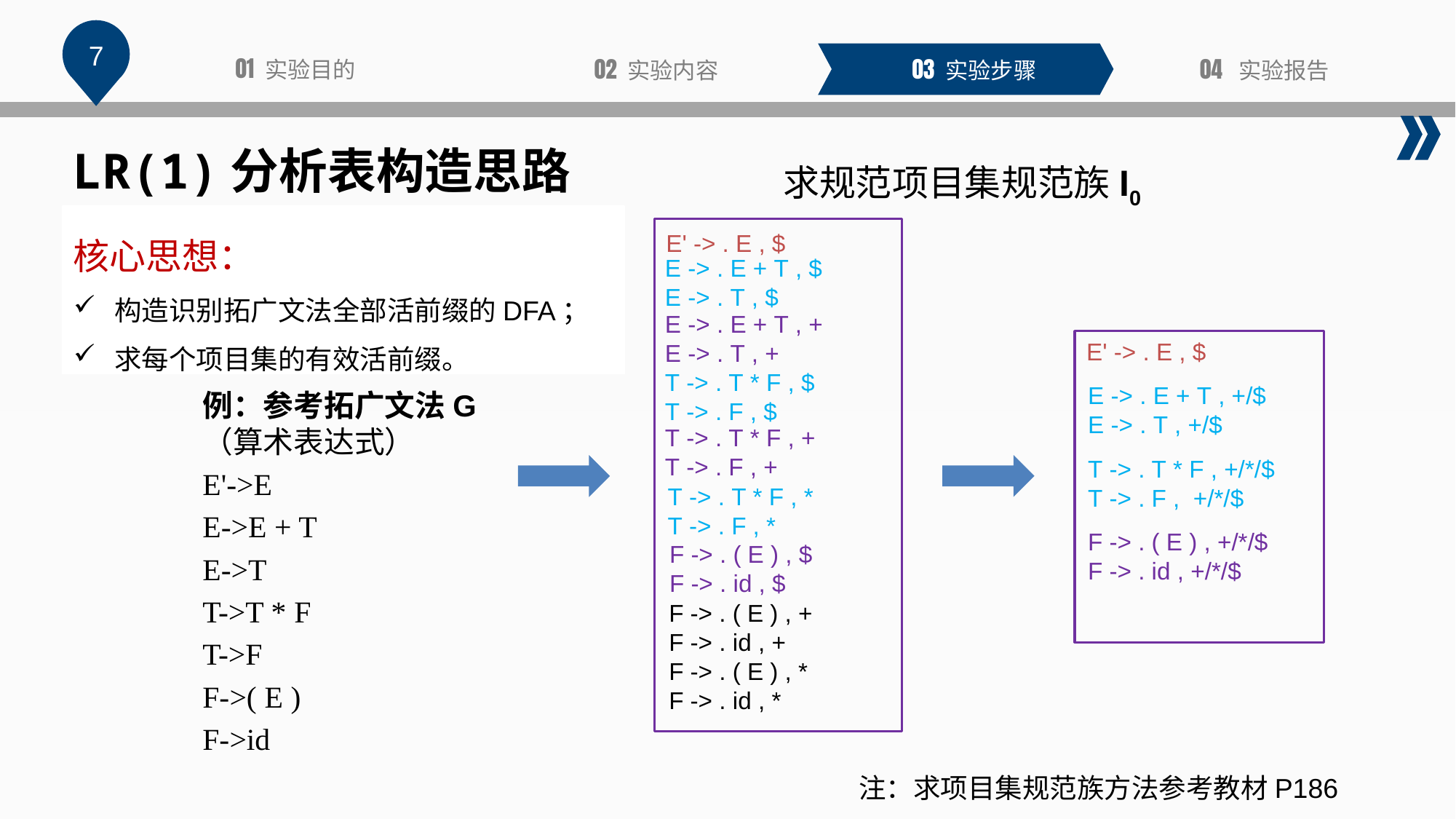

7

01 实验目的
02 实验内容
03 实验步骤
04  实验报告

LR(1)分析表构造思路
求规范项目集规范族I0
核心思想：
构造识别拓广文法全部活前缀的DFA；
求每个项目集的有效活前缀。

E' -> . E , $
E -> . E + T , $
E -> . T , $
E -> . E + T , +
E -> . T , +

E' -> . E , $
T -> . T * F , $
T -> . F , $
E -> . E + T , +/$
E -> . T , +/$
例：参考拓广文法G
（算术表达式）
E'->E
E->E + T
E->T
T->T * F
T->F
F->( E )
F->id
T -> . T * F , +
T -> . F , +
T -> . T * F , +/*/$
T -> . F ,  +/*/$

T -> . T * F , *
T -> . F , *
F -> . ( E ) , +/*/$
F -> . id , +/*/$
F -> . ( E ) , $
F -> . id , $
F -> . ( E ) , +
F -> . id , +
F -> . ( E ) , *
F -> . id , *
注：求项目集规范族方法参考教材P186